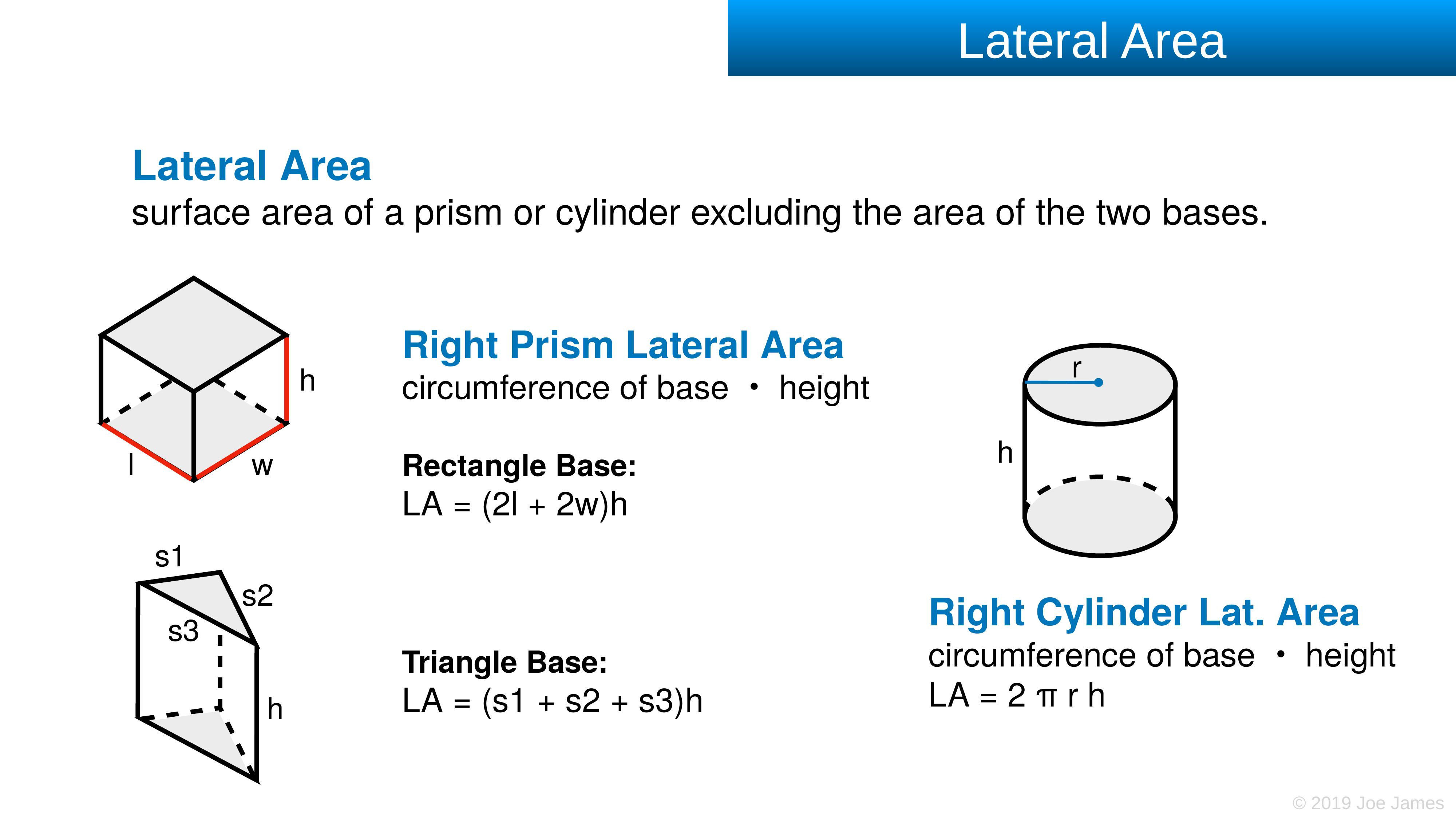

# Lateral Area
Lateral Area
surface area of a prism or cylinder excluding the area of the two bases.

h

l
w
Right Prism Lateral Area
circumference of base・height

Rectangle Base:
LA = (2l + 2w)h

Triangle Base:
LA = (s1 + s2 + s3)h

r

h

s1

s2
Right Cylinder Lat. Area
circumference of base・height
LA = 2 π r h
s3
h